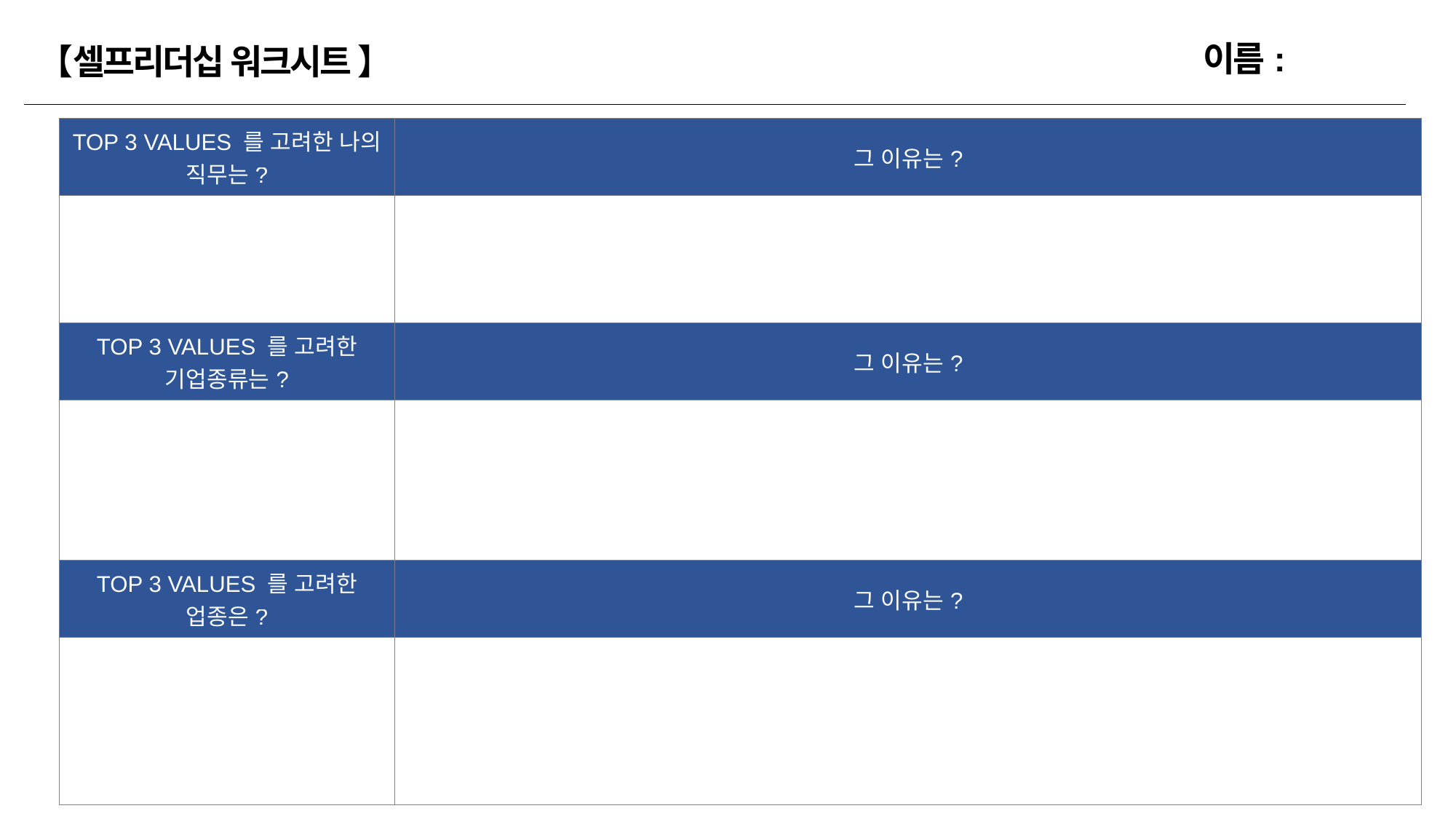

이름:
【셀프리더십 워크시트 】
| TOP 3 VALUES 를 고려한 나의 직무는? | 그 이유는? |
| --- | --- |
|  |  |
| TOP 3 VALUES 를 고려한 기업종류는? | 그 이유는? |
|  |  |
| TOP 3 VALUES 를 고려한 업종은? | 그 이유는? |
|  |  |